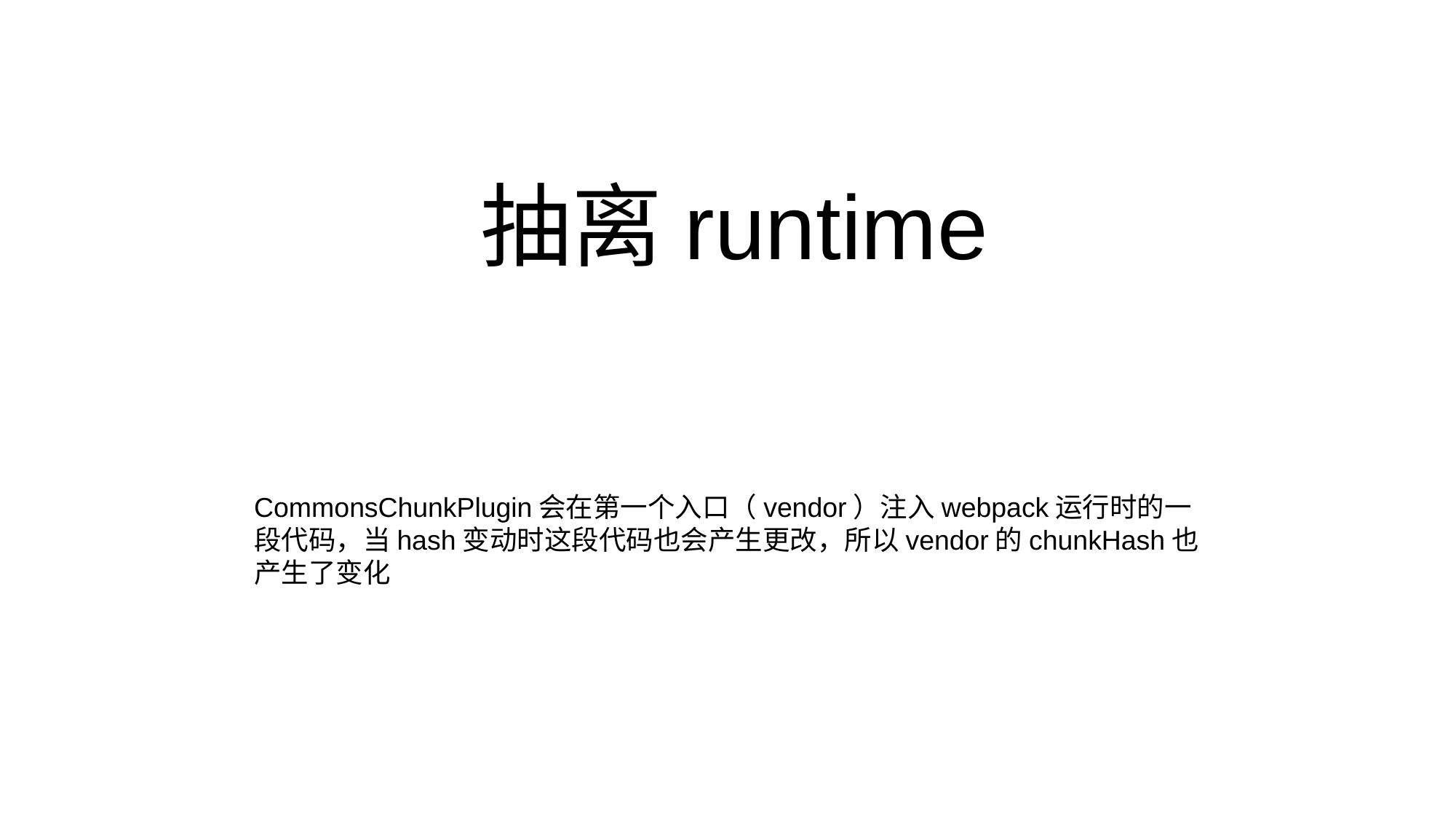

# 抽离runtime
CommonsChunkPlugin会在第一个入口（vendor）注入webpack运行时的一段代码，当hash变动时这段代码也会产生更改，所以vendor的chunkHash也产生了变化